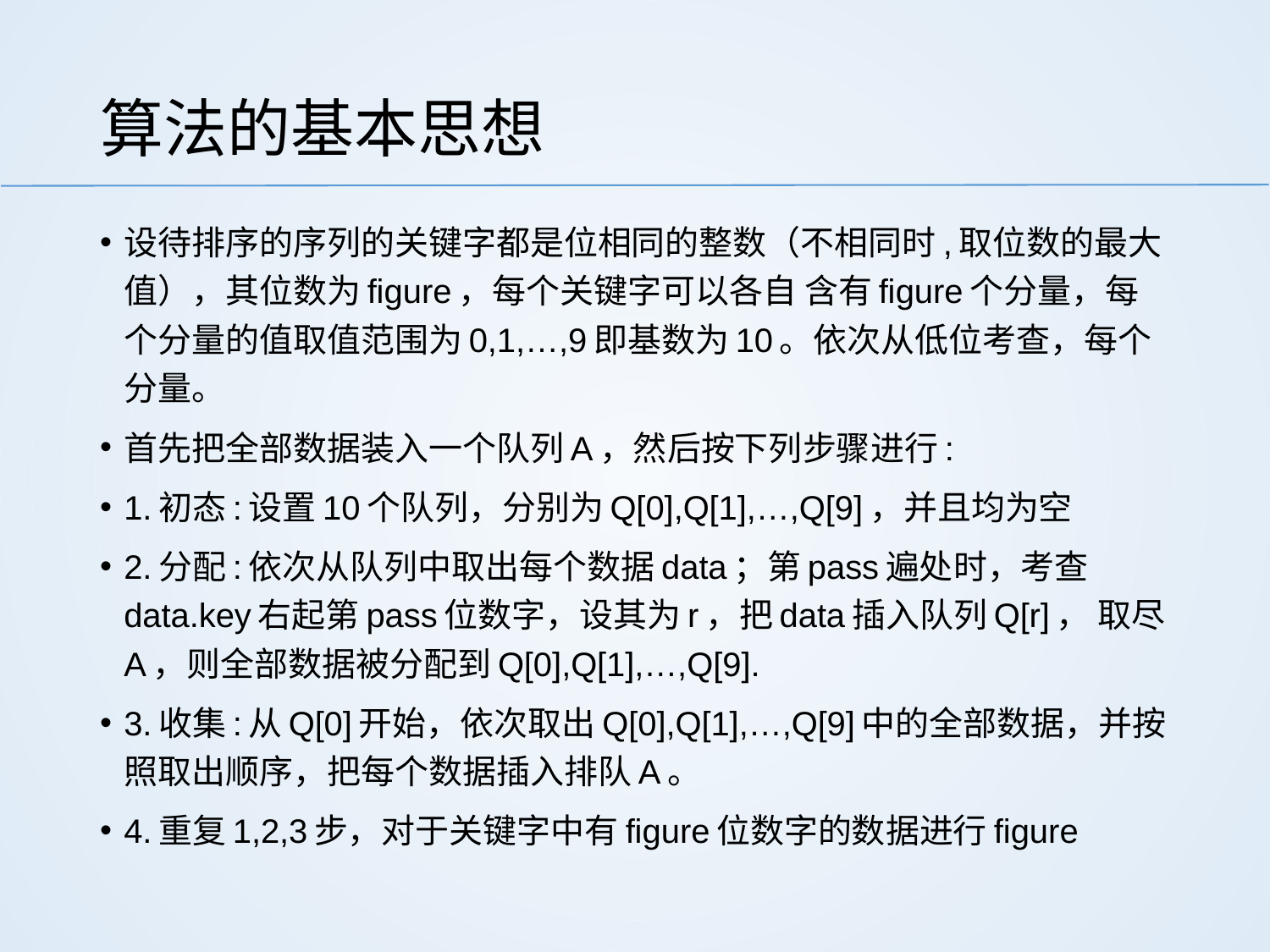

# 算法的基本思想
设待排序的序列的关键字都是位相同的整数（不相同时,取位数的最大值），其位数为figure，每个关键字可以各自 含有figure个分量，每个分量的值取值范围为0,1,…,9即基数为10。依次从低位考查，每个分量。
首先把全部数据装入一个队列A，然后按下列步骤进行:
1.初态:设置10个队列，分别为Q[0],Q[1],…,Q[9]，并且均为空
2.分配:依次从队列中取出每个数据data；第pass遍处时，考查 data.key右起第pass位数字，设其为r，把data插入队列Q[r]， 取尽A，则全部数据被分配到Q[0],Q[1],…,Q[9].
3.收集:从Q[0]开始，依次取出Q[0],Q[1],…,Q[9]中的全部数据，并按照取出顺序，把每个数据插入排队A。
4.重复1,2,3步，对于关键字中有figure位数字的数据进行figure